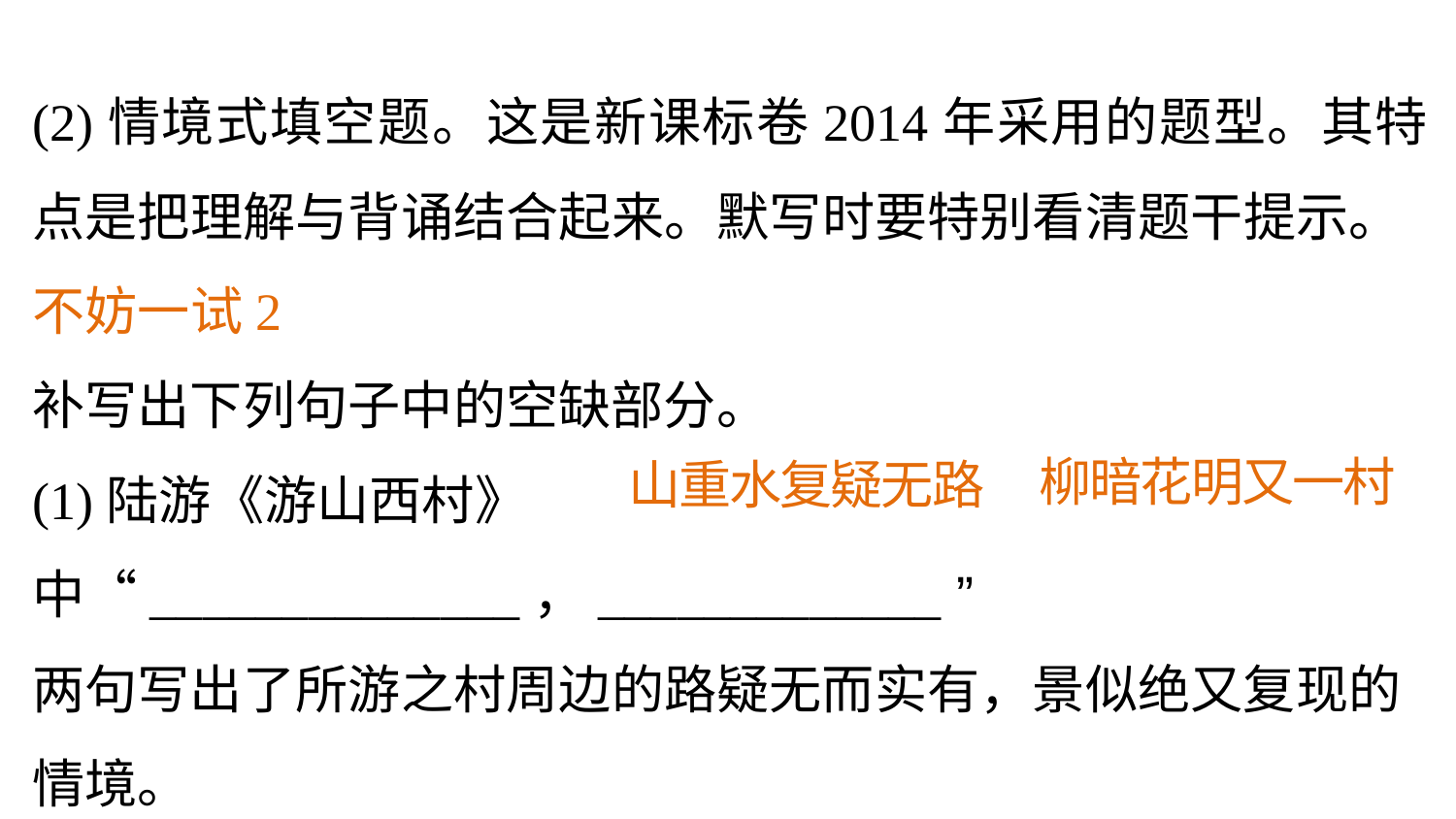

(2)情境式填空题。这是新课标卷2014年采用的题型。其特点是把理解与背诵结合起来。默写时要特别看清题干提示。
不妨一试2
补写出下列句子中的空缺部分。
(1)陆游《游山西村》中“______________，_____________ ”
两句写出了所游之村周边的路疑无而实有，景似绝又复现的情境。
柳暗花明又一村
山重水复疑无路